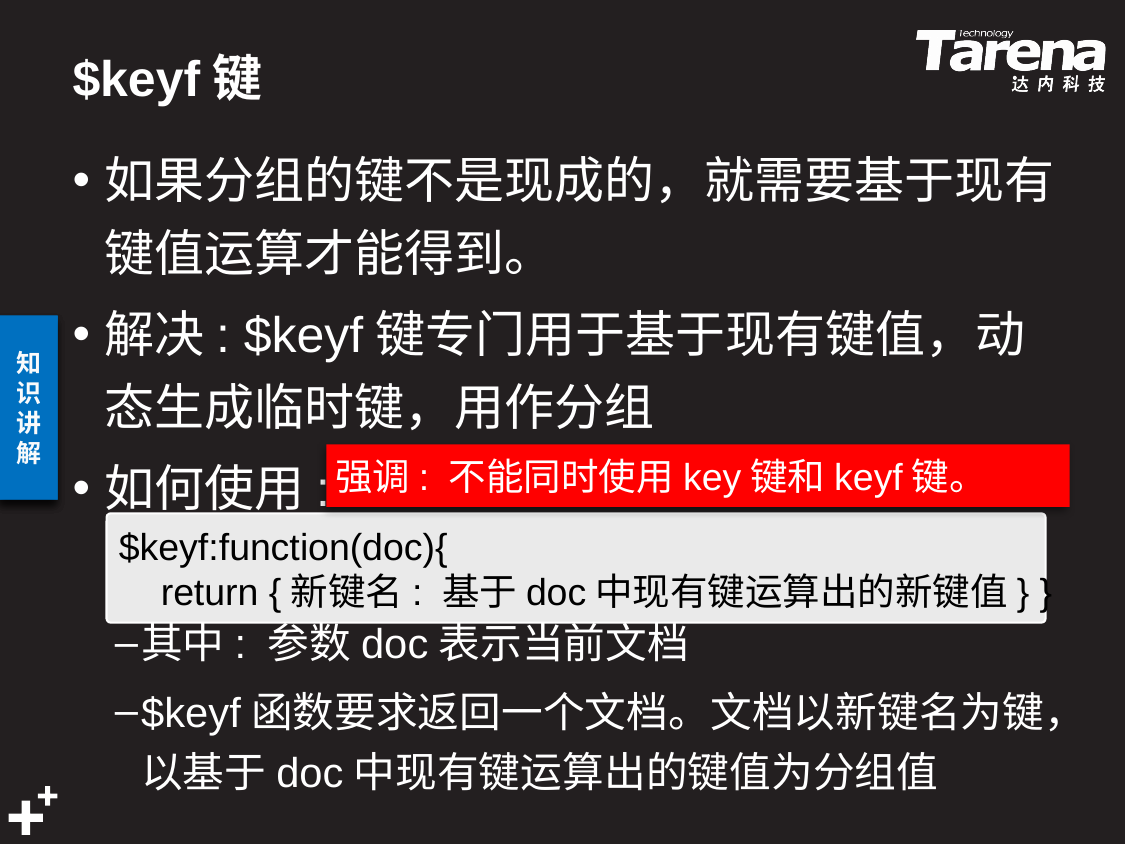

# $keyf键
如果分组的键不是现成的，就需要基于现有键值运算才能得到。
解决: $keyf键专门用于基于现有键值，动态生成临时键，用作分组
如何使用:

其中: 参数doc表示当前文档
$keyf函数要求返回一个文档。文档以新键名为键，以基于doc中现有键运算出的键值为分组值

强调: 不能同时使用key键和keyf键。
$keyf:function(doc){
    return {新键名: 基于doc中现有键运算出的新键值} }